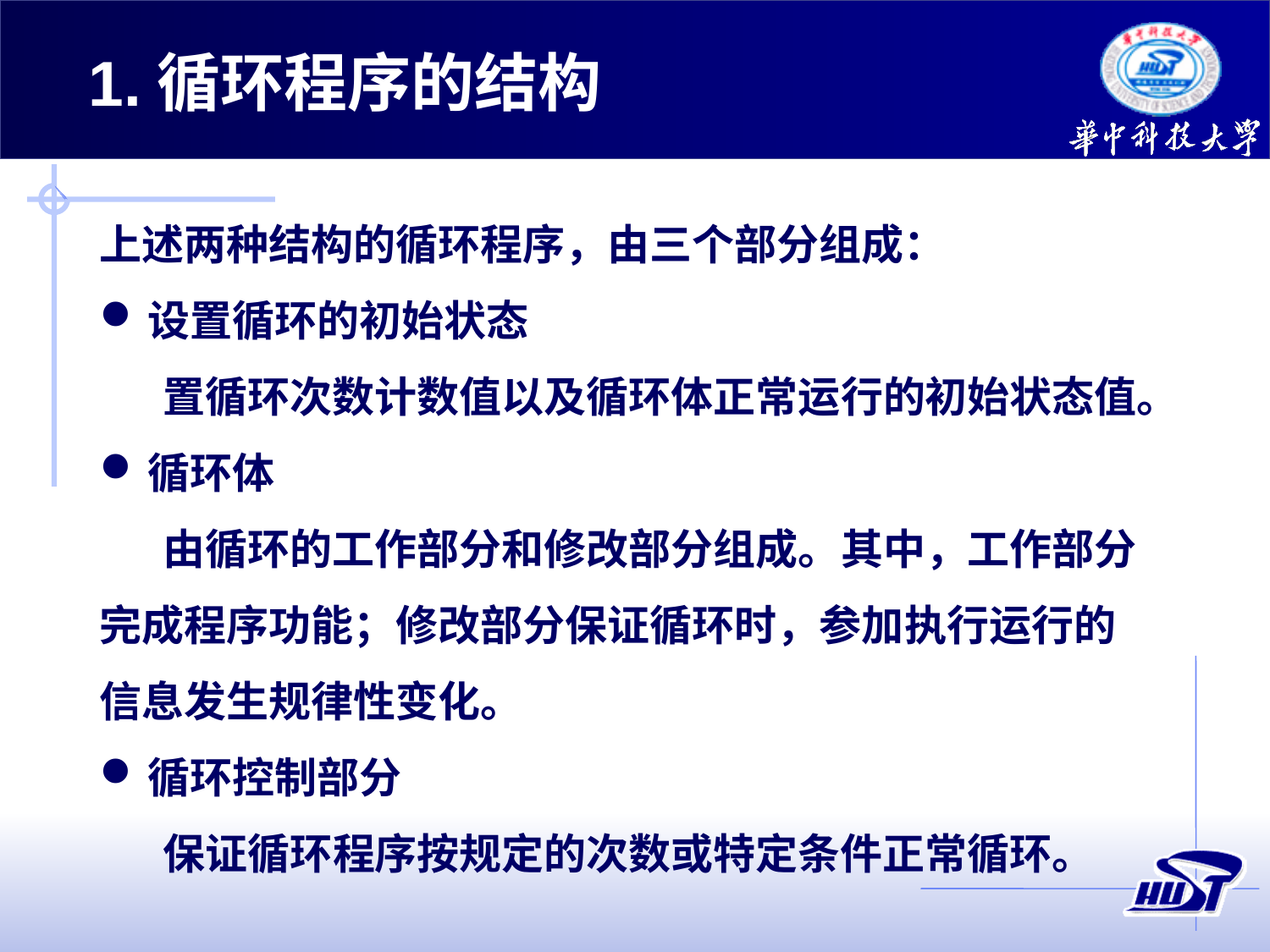

1.循环程序的结构
上述两种结构的循环程序，由三个部分组成：
设置循环的初始状态
置循环次数计数值以及循环体正常运行的初始状态值。
循环体
由循环的工作部分和修改部分组成。其中，工作部分完成程序功能；修改部分保证循环时，参加执行运行的信息发生规律性变化。
循环控制部分
保证循环程序按规定的次数或特定条件正常循环。